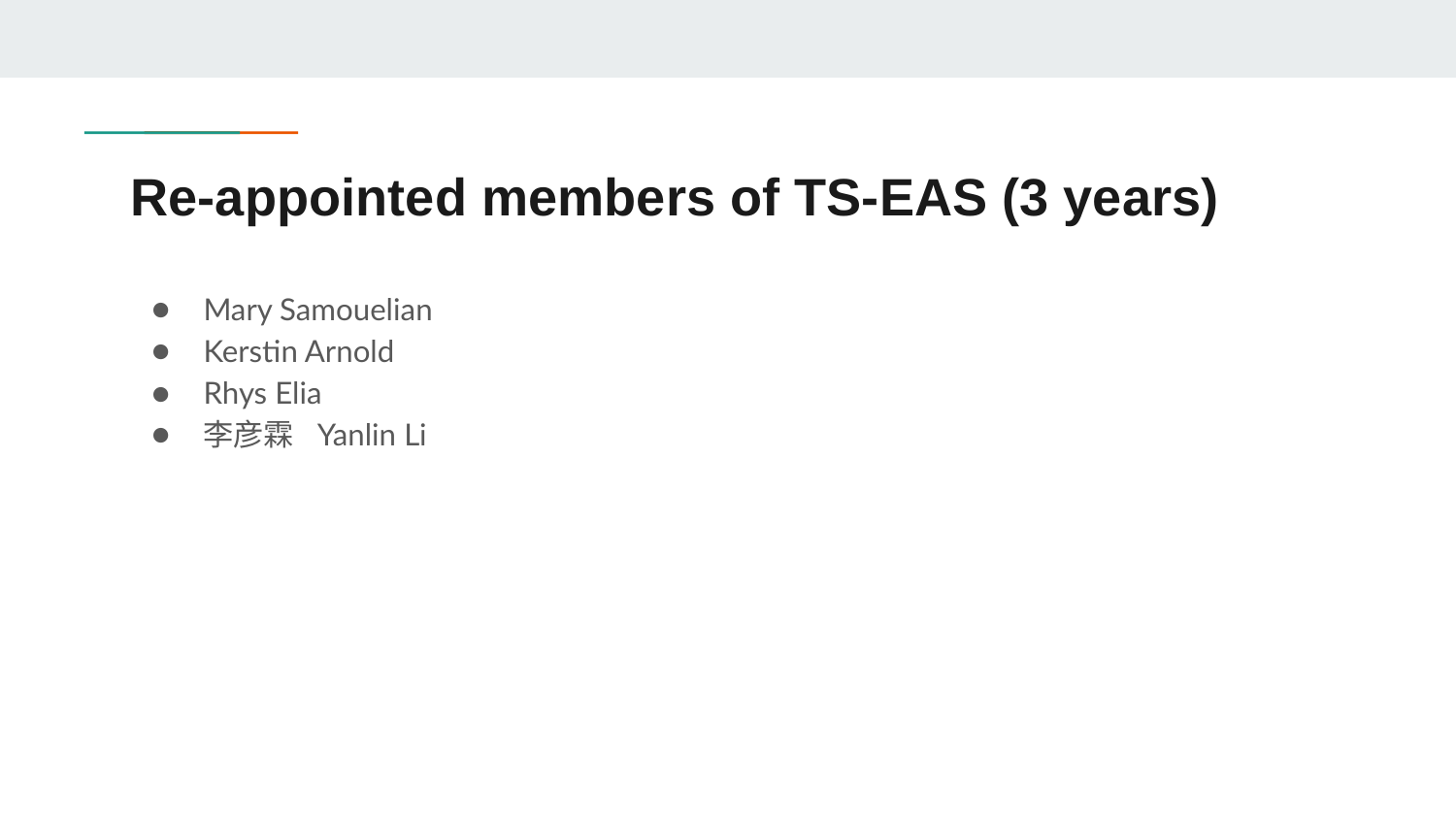

# Re-appointed members of TS-EAS (3 years)
Mary Samouelian
Kerstin Arnold
Rhys Elia
李彦霖  Yanlin Li